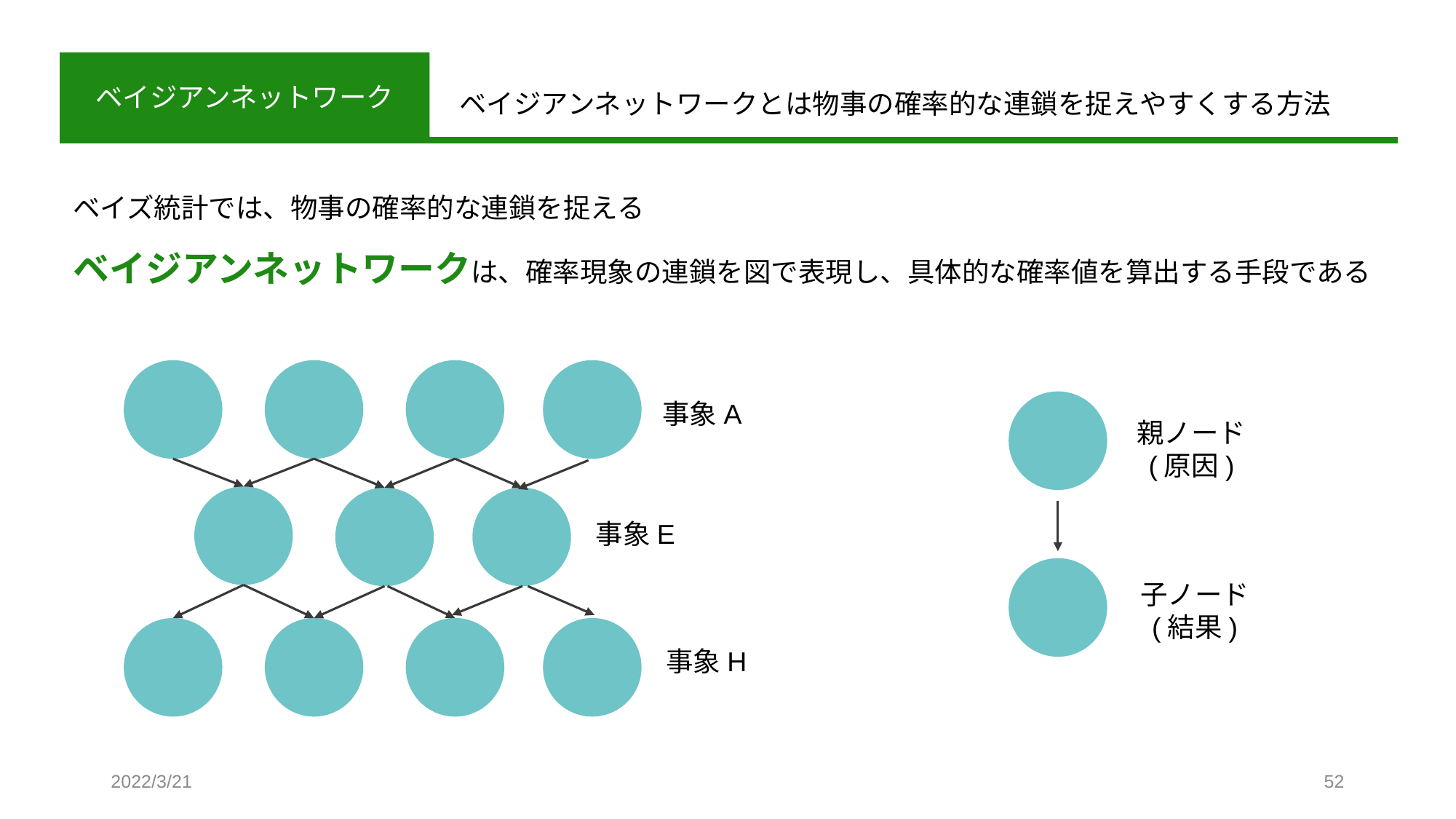

ベイジアンネットワーク
ベイジアンネットワークとは物事の確率的な連鎖を捉えやすくする方法
ベイズ統計では、物事の確率的な連鎖を捉える
ベイジアンネットワークは、確率現象の連鎖を図で表現し、具体的な確率値を算出する手段である

事象A

親ノード
(原因)

事象E

子ノード
(結果)

事象H
2022/3/21
52